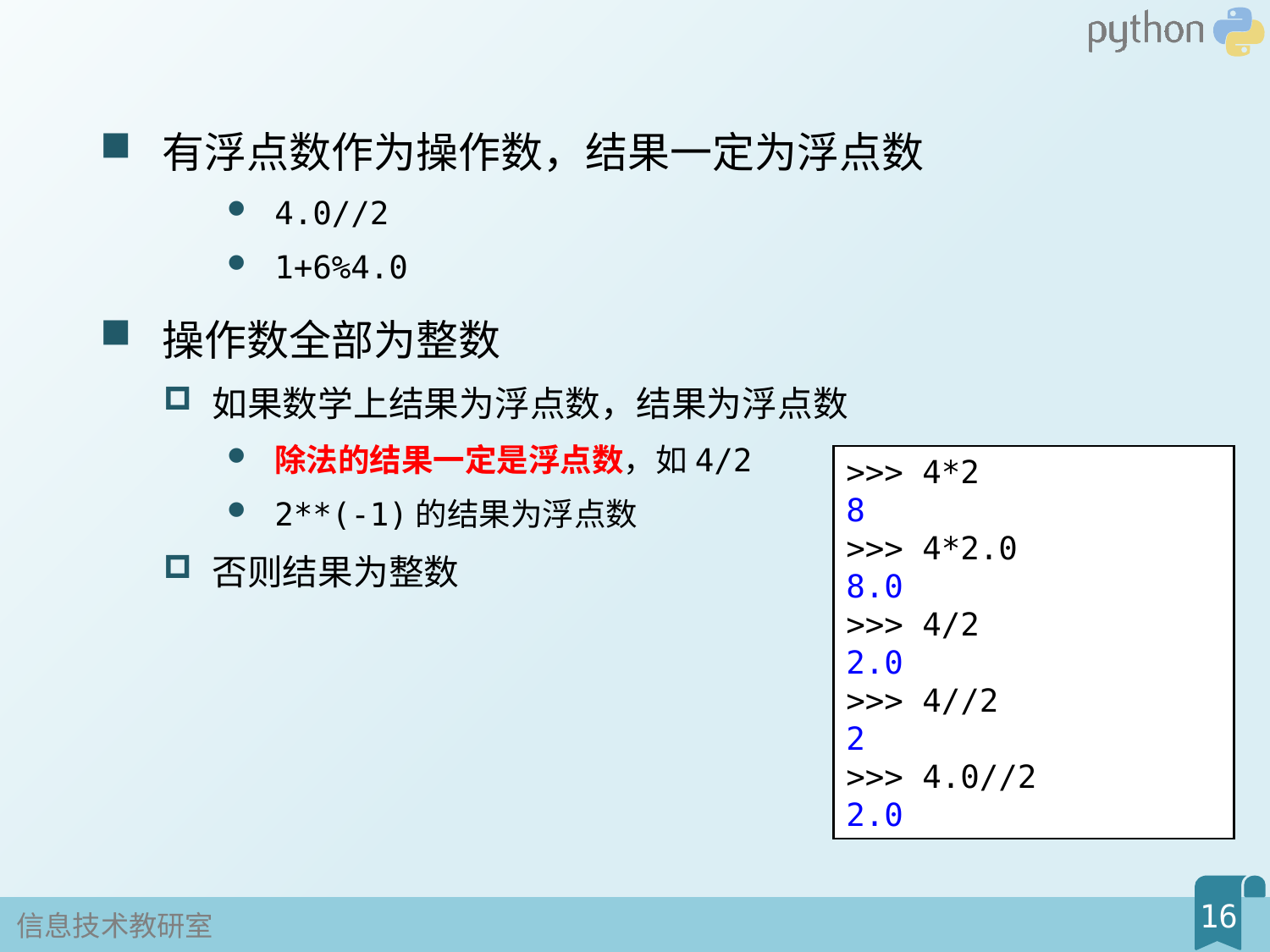

有浮点数作为操作数，结果一定为浮点数
4.0//2
1+6%4.0
操作数全部为整数
如果数学上结果为浮点数，结果为浮点数
除法的结果一定是浮点数，如4/2
2**(-1)的结果为浮点数
否则结果为整数

>>> 4*2
8
>>> 4*2.0
8.0
>>> 4/2
2.0
>>> 4//2
2
>>> 4.0//2
2.0
16